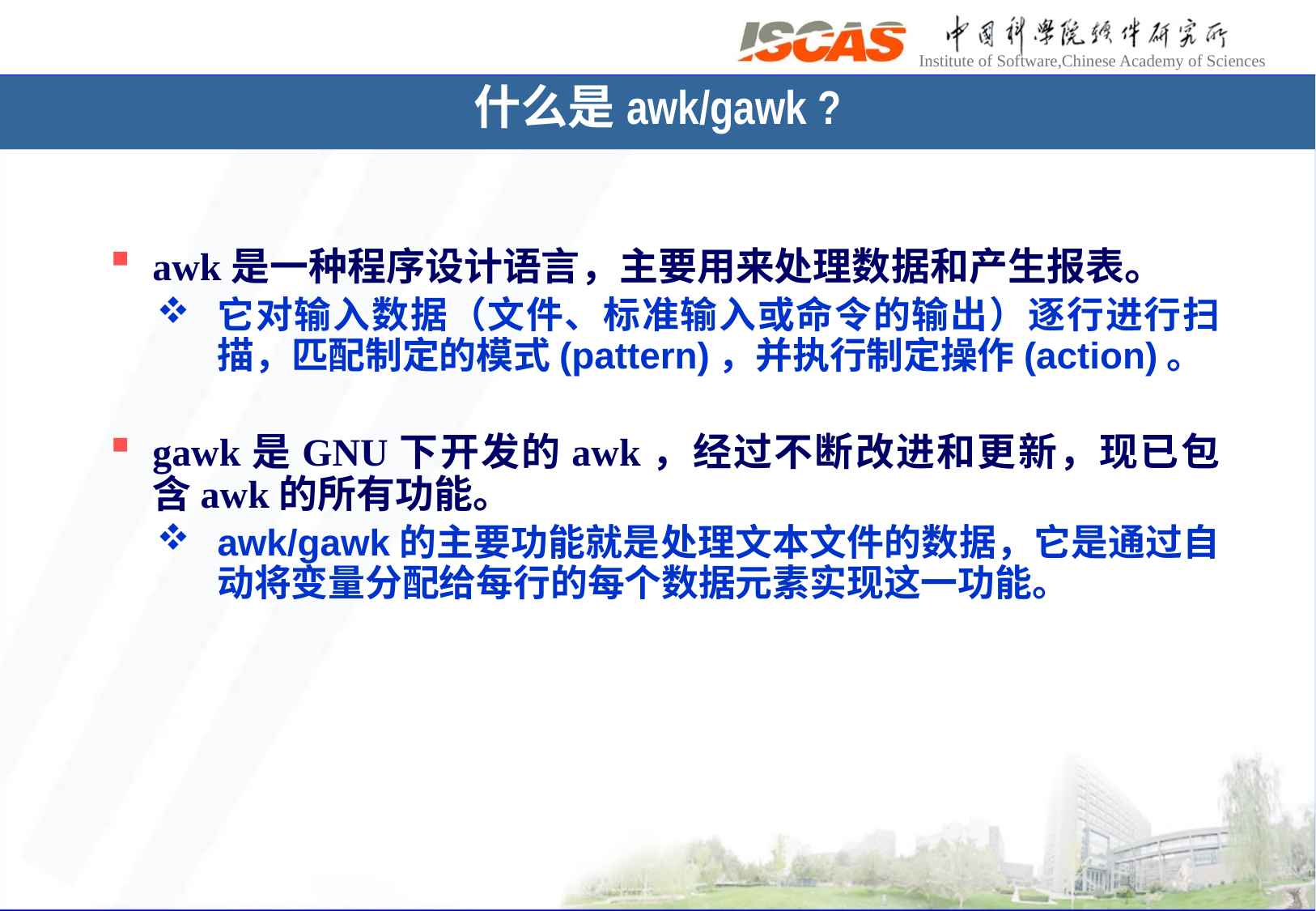

什么是awk/gawk ?

awk是一种程序设计语言，主要用来处理数据和产生报表。
它对输入数据（文件、标准输入或命令的输出）逐行进行扫描，匹配制定的模式(pattern)，并执行制定操作(action)。

gawk是GNU下开发的awk，经过不断改进和更新，现已包含awk的所有功能。
awk/gawk的主要功能就是处理文本文件的数据，它是通过自动将变量分配给每行的每个数据元素实现这一功能。